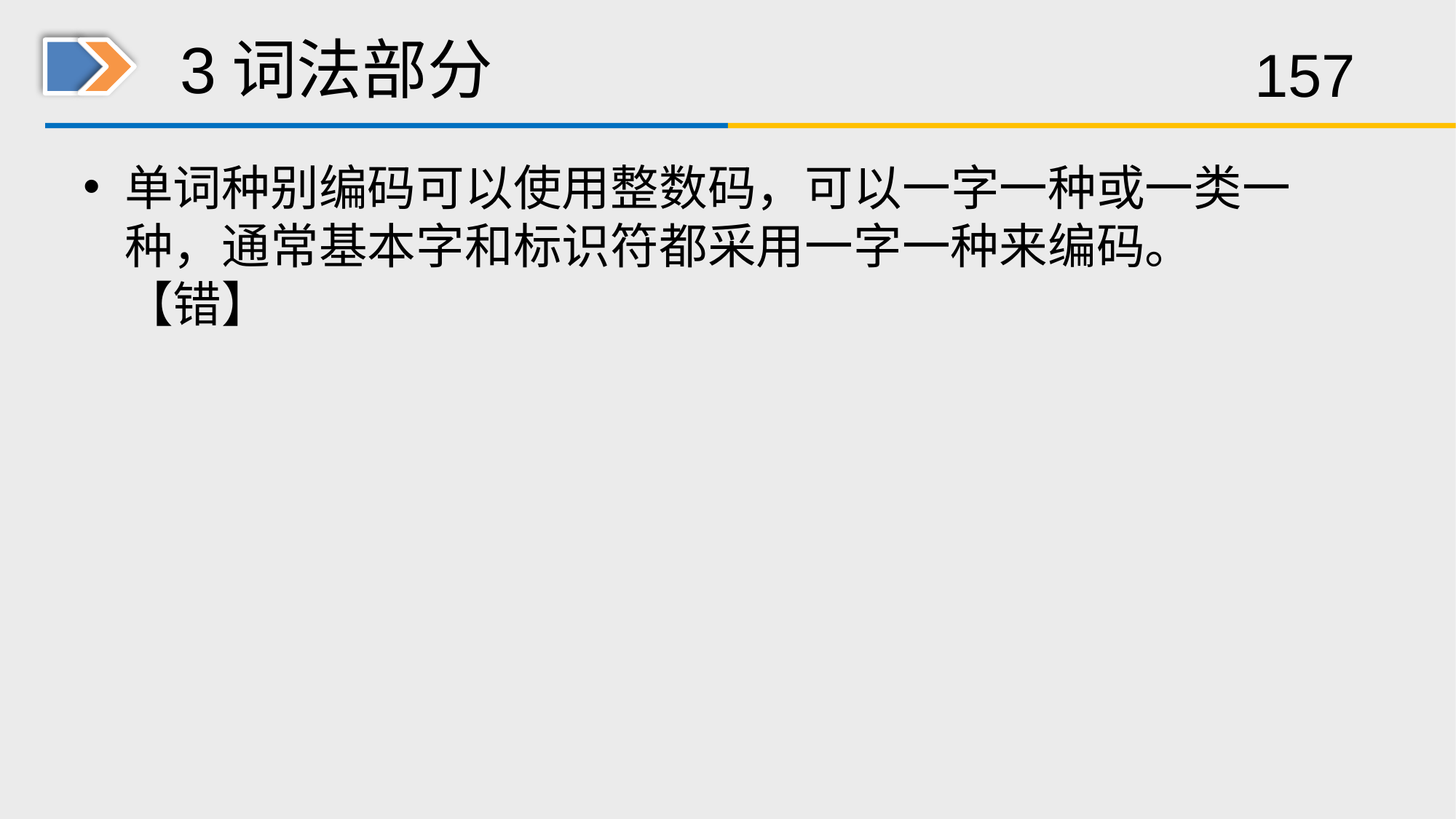

# 3词法部分
157
单词种别编码可以使用整数码，可以一字一种或一类一种，通常基本字和标识符都采用一字一种来编码。【错】